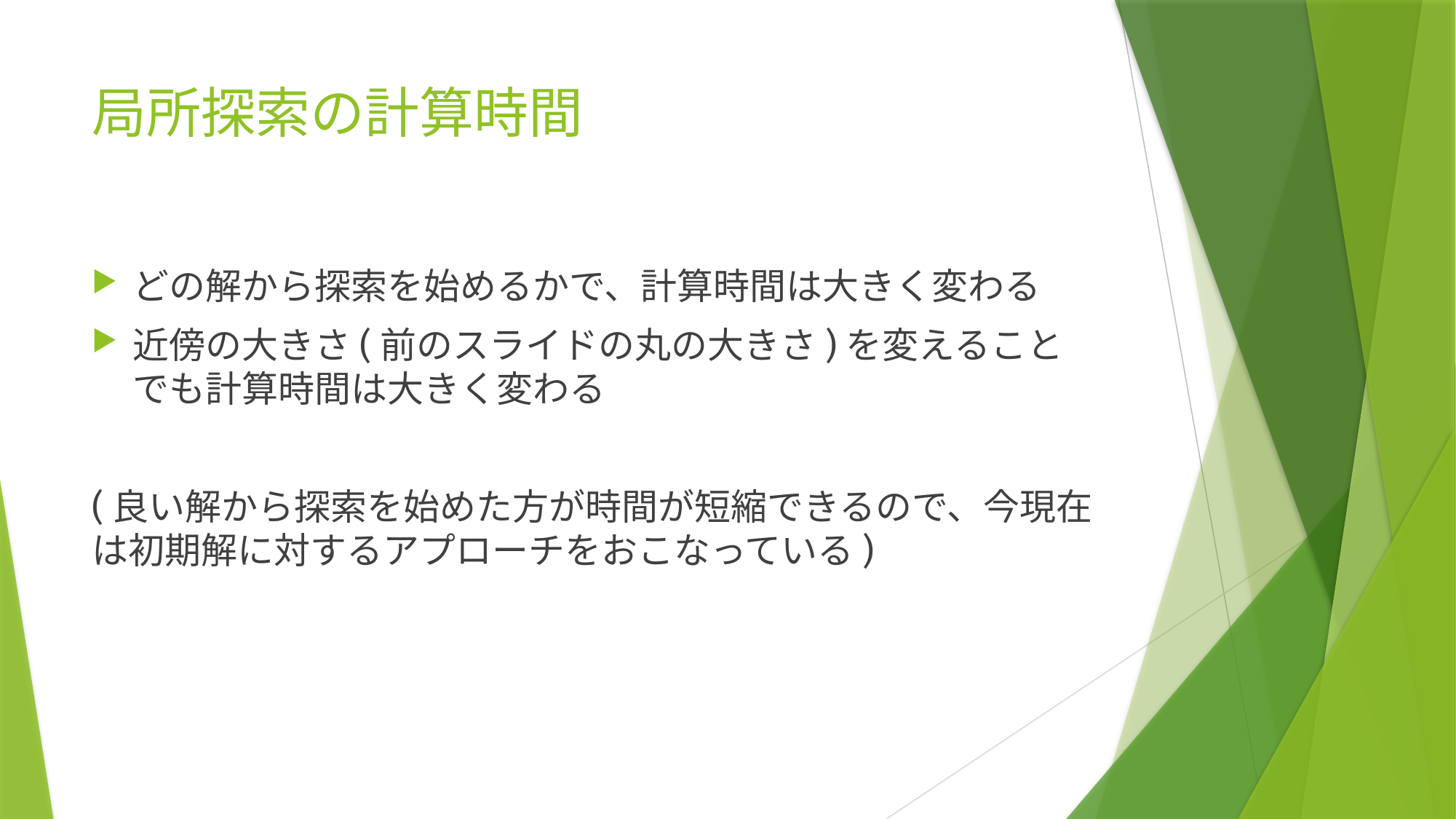

# 局所探索の計算時間
どの解から探索を始めるかで、計算時間は大きく変わる
近傍の大きさ(前のスライドの丸の大きさ)を変えることでも計算時間は大きく変わる

(良い解から探索を始めた方が時間が短縮できるので、今現在は初期解に対するアプローチをおこなっている)